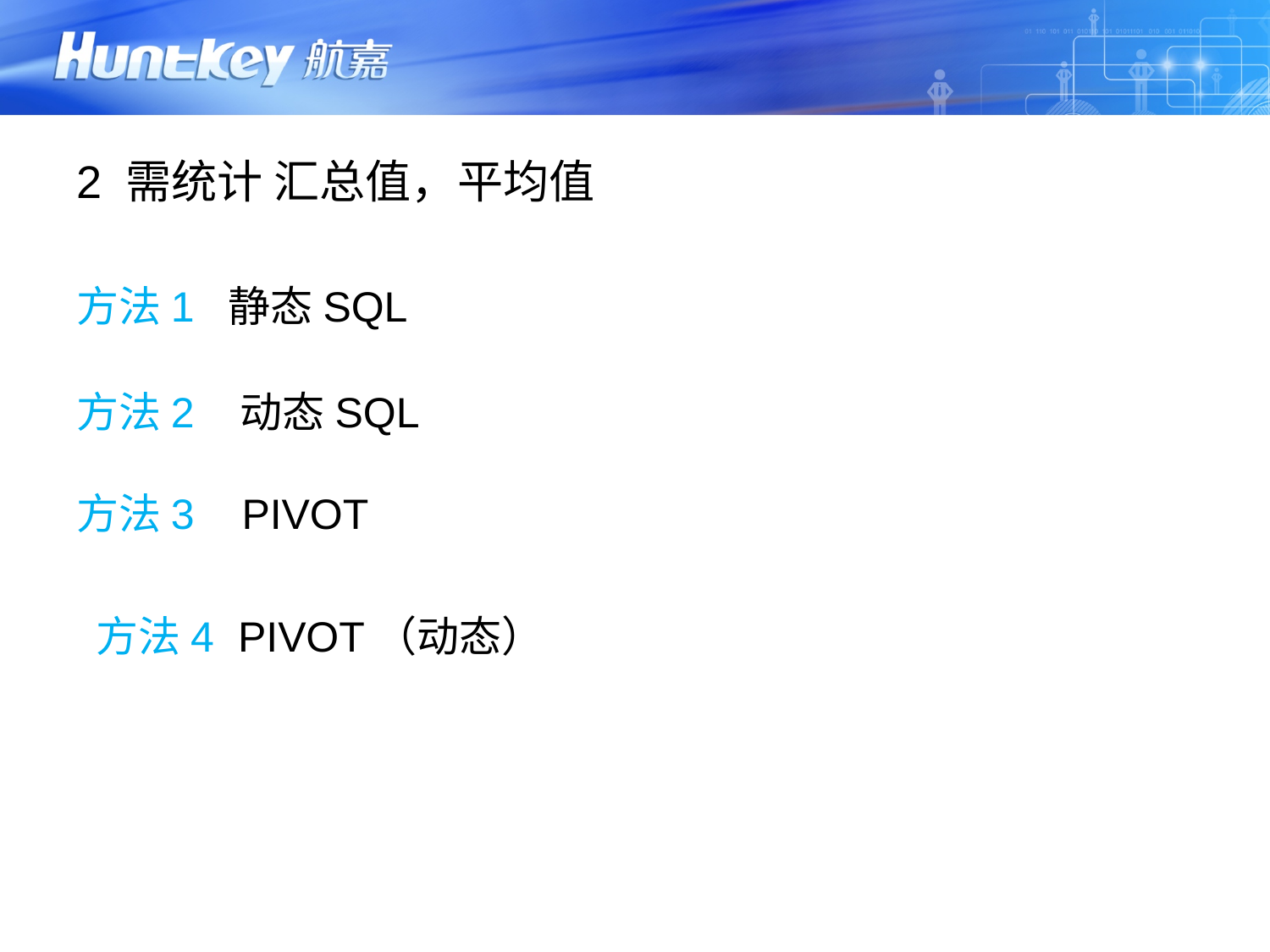

2 需统计 汇总值，平均值

方法1  静态SQL

方法2   动态SQL

方法3    PIVOT

 方法4  PIVOT（动态）